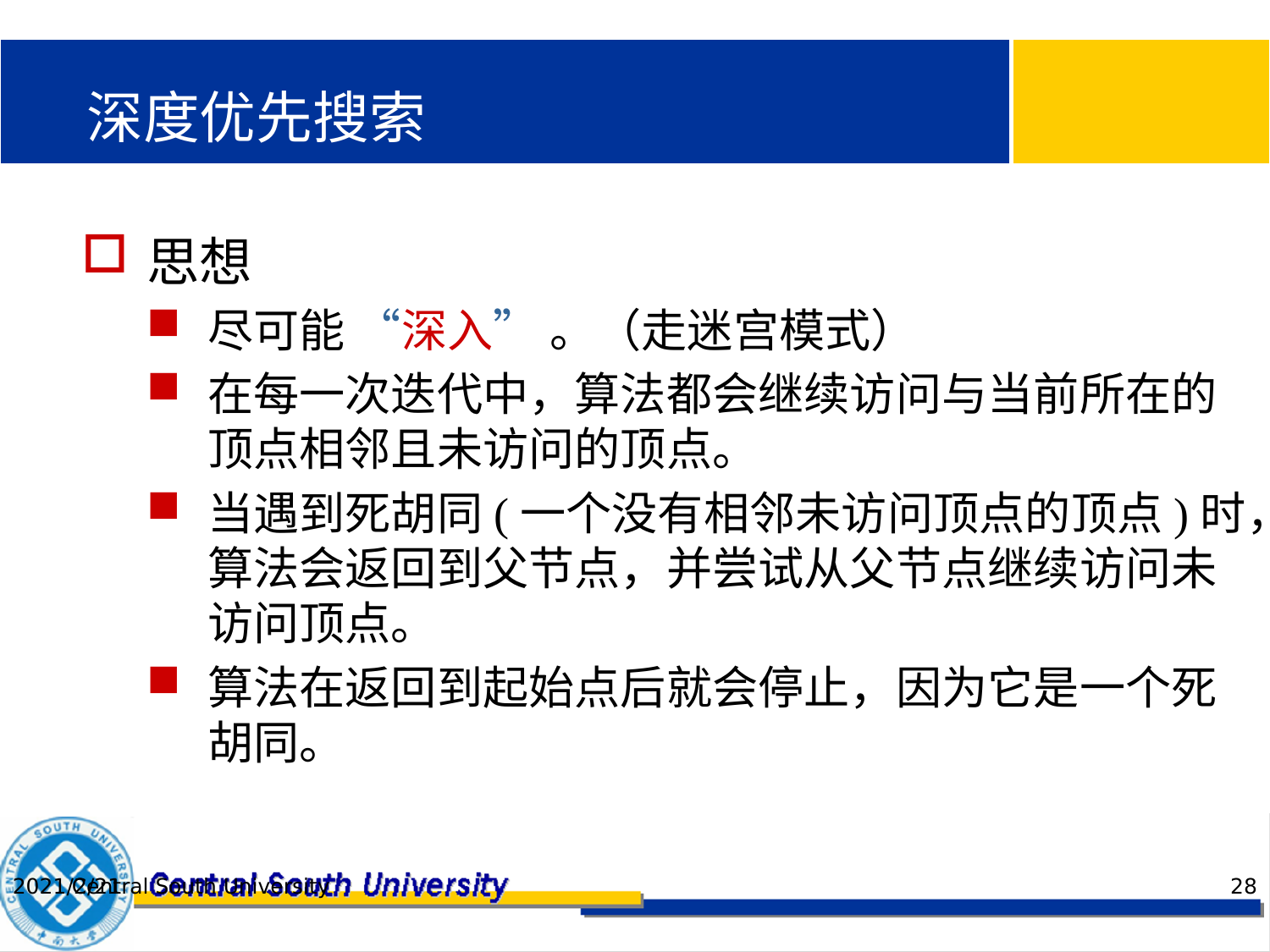

# 深度优先搜索
思想
尽可能 “深入” 。（走迷宫模式）
在每一次迭代中，算法都会继续访问与当前所在的顶点相邻且未访问的顶点。
当遇到死胡同(一个没有相邻未访问顶点的顶点)时，算法会返回到父节点，并尝试从父节点继续访问未访问顶点。
算法在返回到起始点后就会停止，因为它是一个死胡同。
Central South University
2021/2/21
28